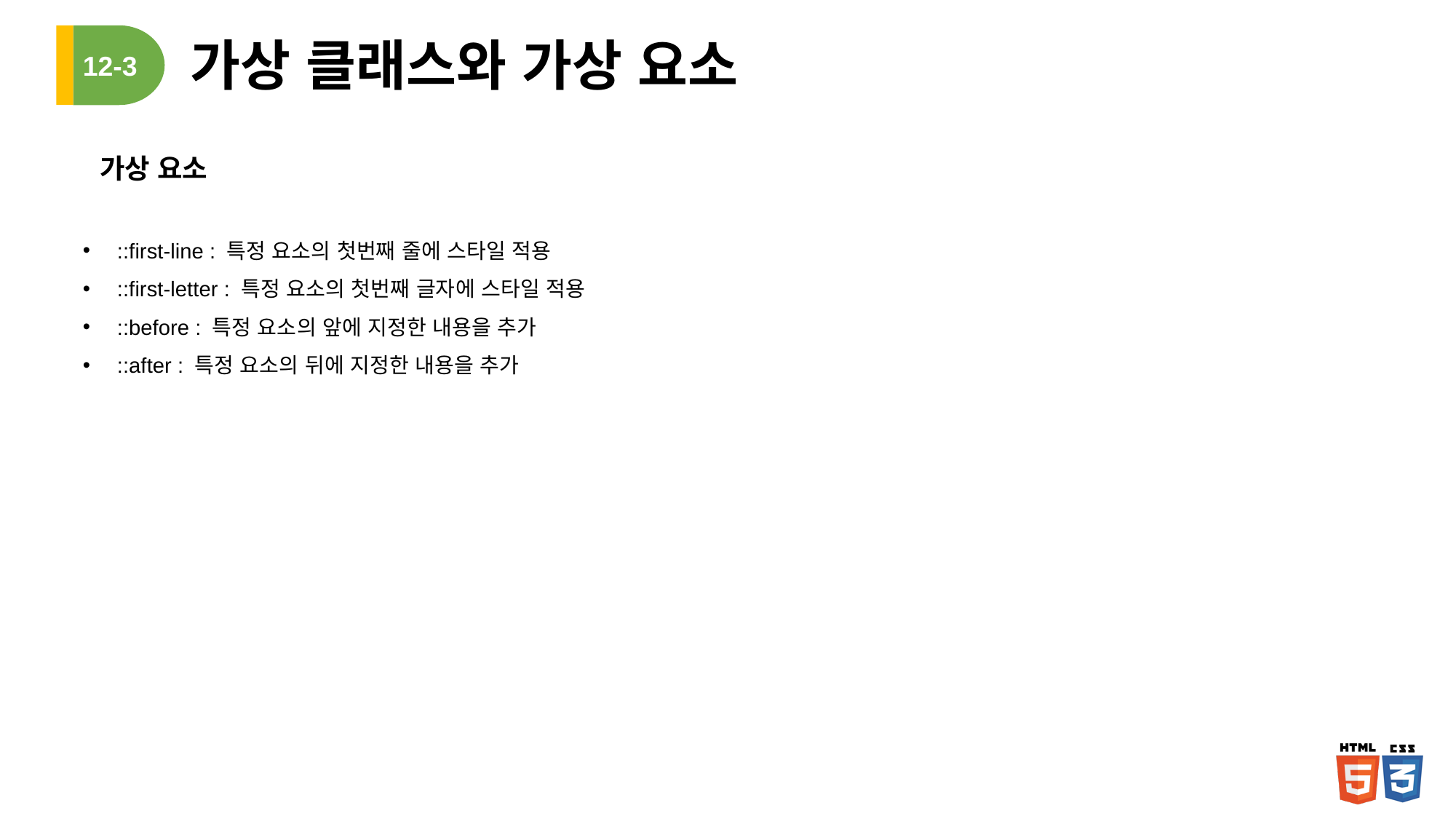

# 가상 클래스와 가상 요소
12-3
가상 요소
::first-line : 특정 요소의 첫번째 줄에 스타일 적용
::first-letter : 특정 요소의 첫번째 글자에 스타일 적용
::before : 특정 요소의 앞에 지정한 내용을 추가
::after : 특정 요소의 뒤에 지정한 내용을 추가